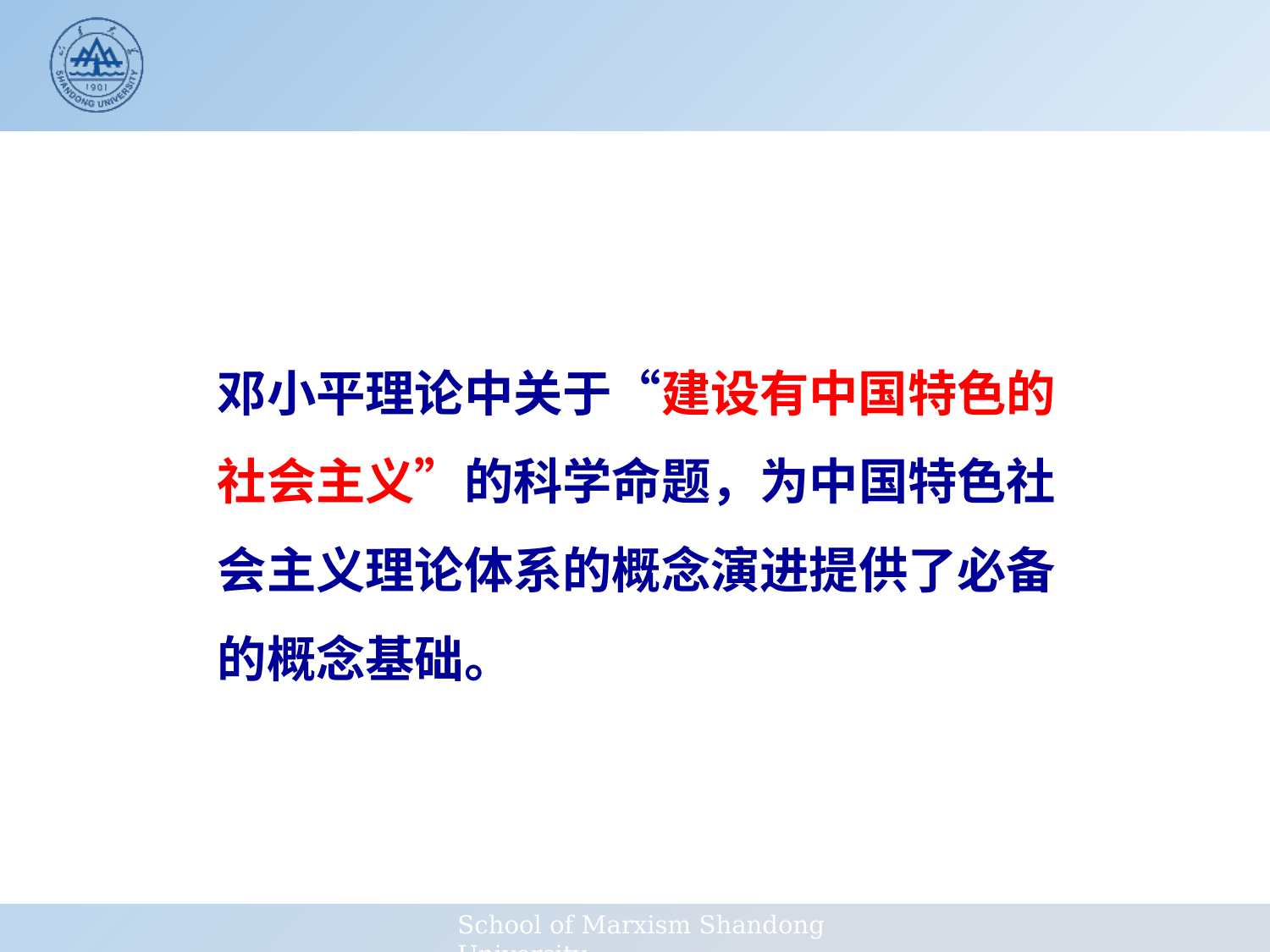

邓小平理论中关于“建设有中国特色的社会主义”的科学命题，为中国特色社会主义理论体系的概念演进提供了必备的概念基础。